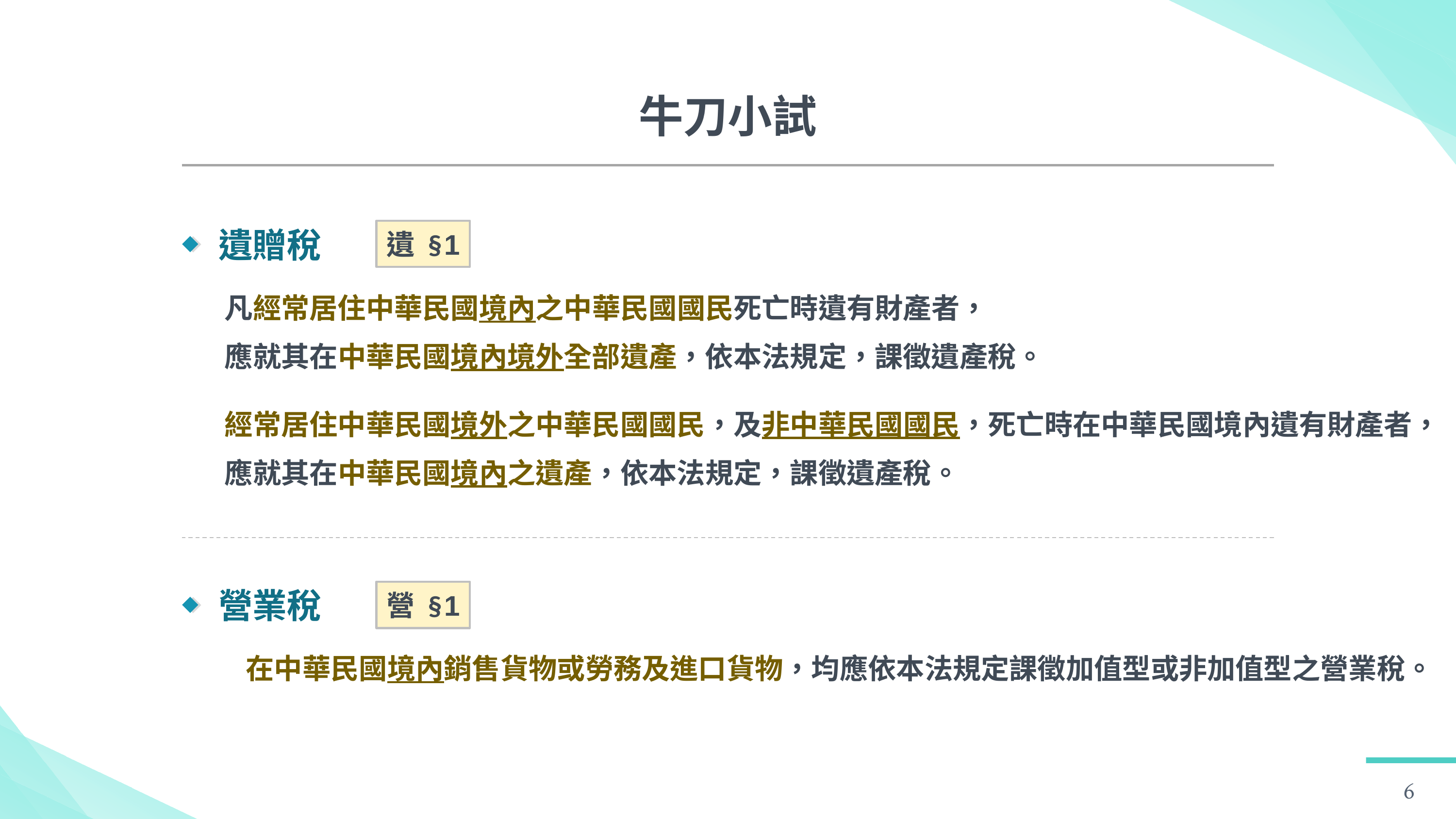

牛刀小試

遺贈稅

凡經常居住中華民國境內之中華民國國民死亡時遺有財產者，

應就其在中華民國境內境外全部遺產，依本法規定，課徵遺產稅。

經常居住中華民國境外之中華民國國民，及非中華民國國民，死亡時在中華民國境內遺有財產者，

應就其在中華民國境內之遺產，依本法規定，課徵遺產稅。

遺 § 1
營業稅

在中華民國境內銷售貨物或勞務及進口貨物，均應依本法規定課徵加值型或非加值型之營業稅。

營 § 1

6